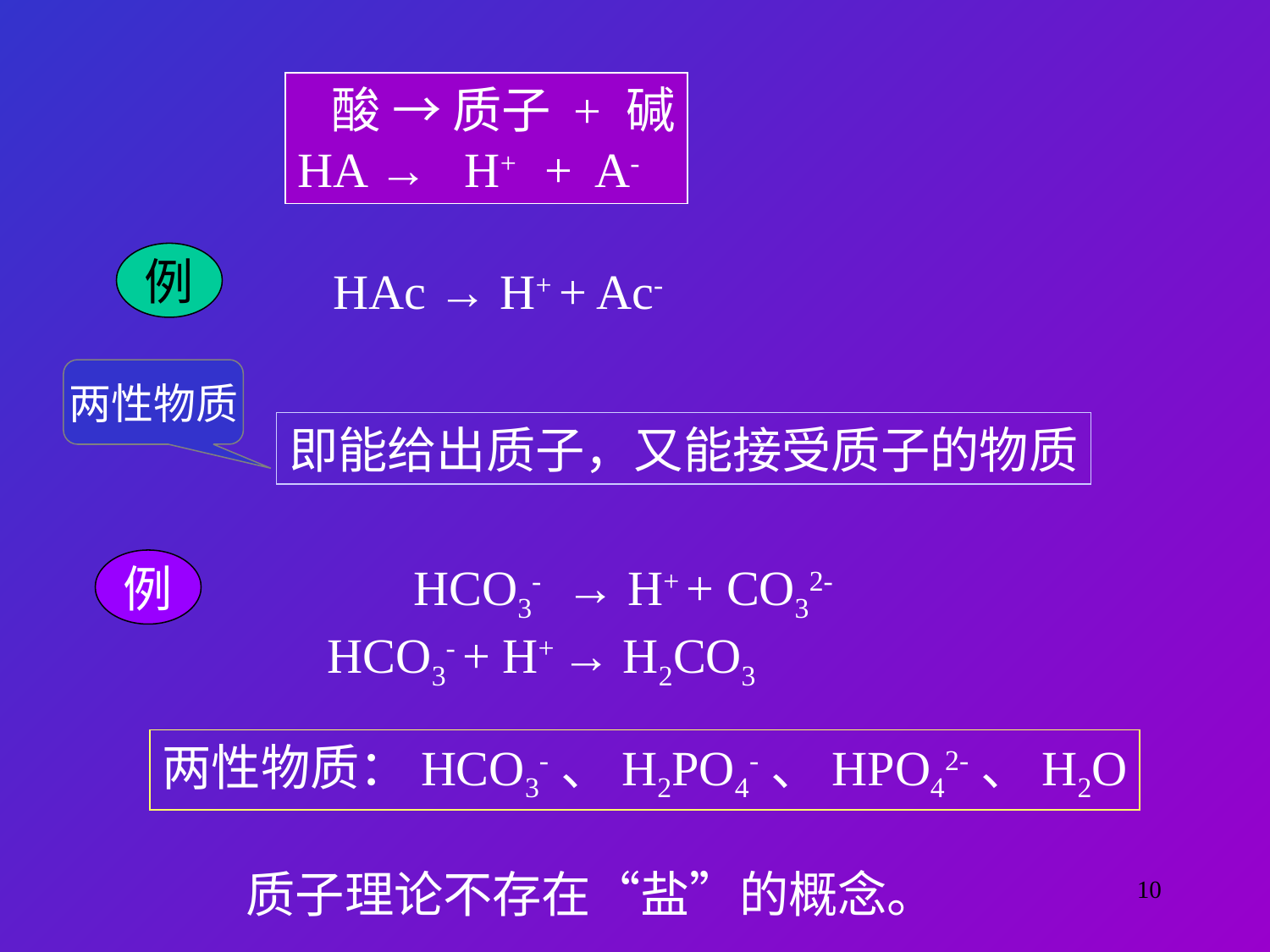

酸 → 质子 + 碱
HA →   H+    +  A-
例
  HAc → H+ + Ac-
两性物质
即能给出质子，又能接受质子的物质
例
       HCO3-  → H+ + CO32-
HCO3- + H+ → H2CO3
两性物质：HCO3-、H2PO4-、HPO42-、H2O
质子理论不存在“盐”的概念。
10